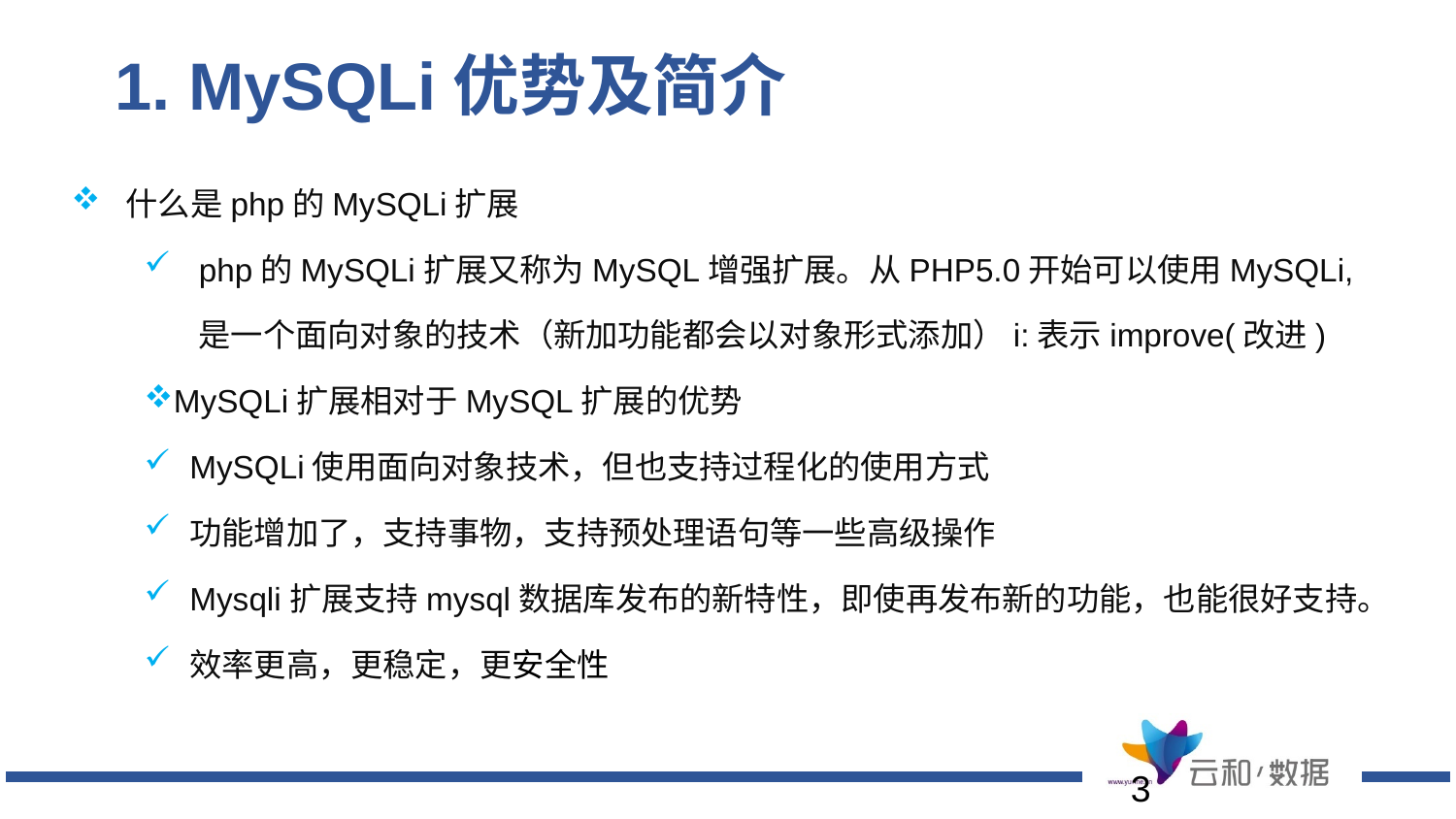

# 1. MySQLi优势及简介
什么是php的MySQLi扩展
php的MySQLi扩展又称为MySQL增强扩展。从PHP5.0开始可以使用MySQLi, 是一个面向对象的技术（新加功能都会以对象形式添加）i:表示improve(改进)
MySQLi扩展相对于MySQL扩展的优势
MySQLi使用面向对象技术，但也支持过程化的使用方式
功能增加了，支持事物，支持预处理语句等一些高级操作
Mysqli扩展支持mysql数据库发布的新特性，即使再发布新的功能，也能很好支持。
效率更高，更稳定，更安全性
3